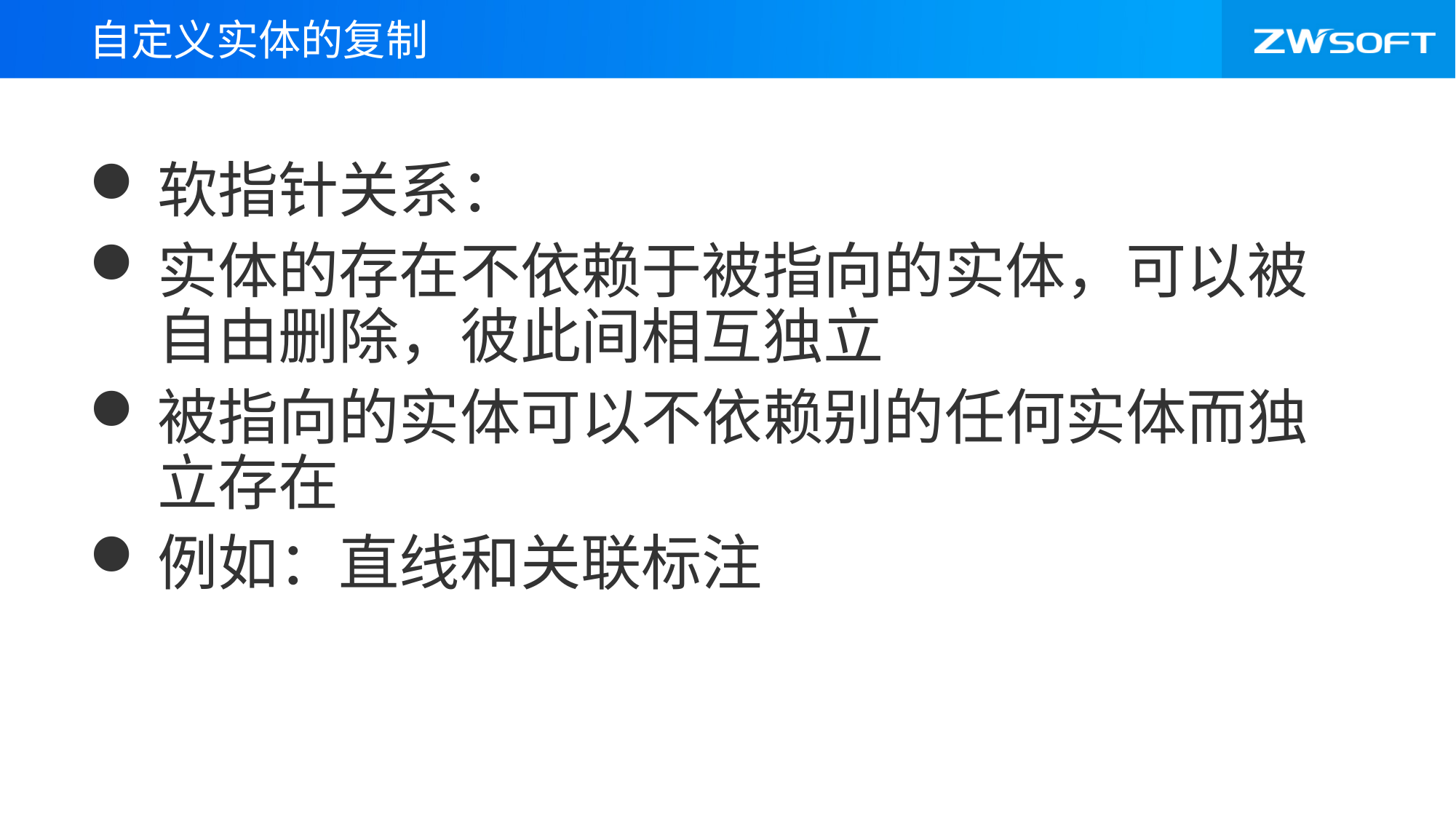

自定义实体的复制
软指针关系：
实体的存在不依赖于被指向的实体，可以被自由删除，彼此间相互独立
被指向的实体可以不依赖别的任何实体而独立存在
例如：直线和关联标注